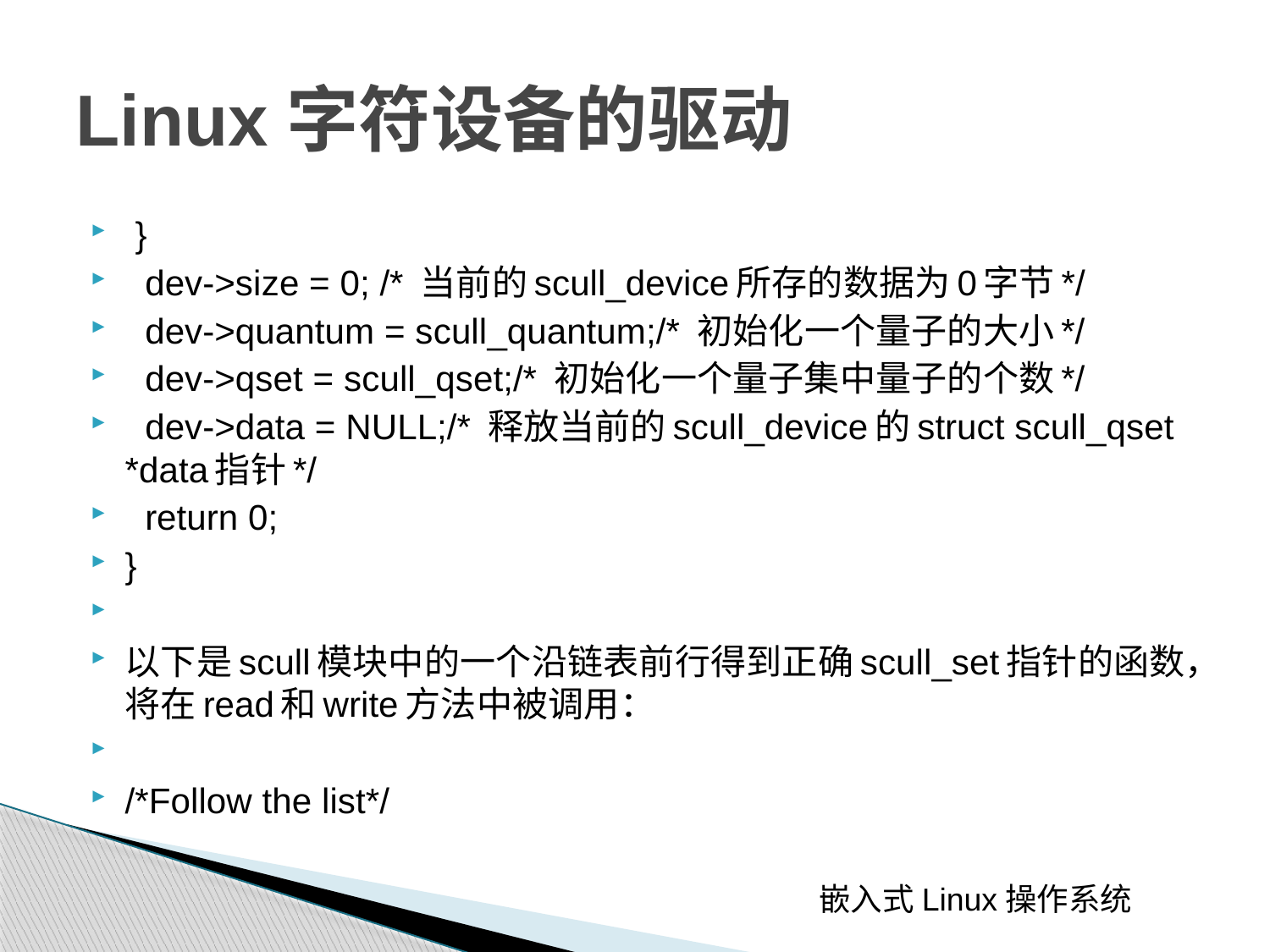

# Linux字符设备的驱动
 }
  dev->size = 0; /* 当前的scull_device所存的数据为0字节*/
  dev->quantum = scull_quantum;/* 初始化一个量子的大小*/
  dev->qset = scull_qset;/* 初始化一个量子集中量子的个数*/
  dev->data = NULL;/* 释放当前的scull_device的struct scull_qset *data指针*/
  return 0;
}

以下是scull模块中的一个沿链表前行得到正确scull_set指针的函数，将在read和write方法中被调用：

/*Follow the list*/
         嵌入式Linux操作系统